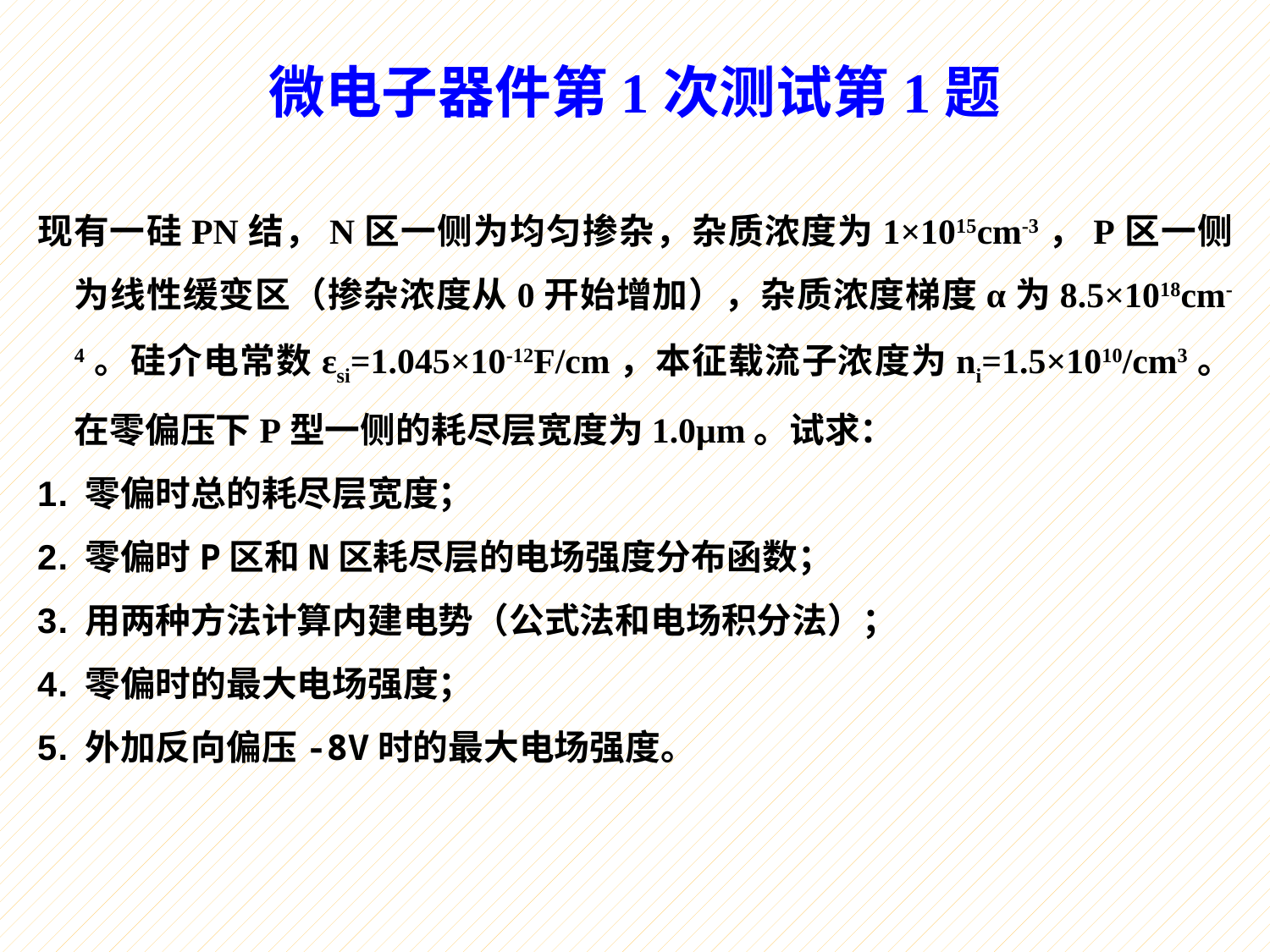

微电子器件第1次测试第1题

现有一硅PN结，N区一侧为均匀掺杂，杂质浓度为1×1015cm-3，P区一侧为线性缓变区（掺杂浓度从0开始增加），杂质浓度梯度α为8.5×1018cm-4。硅介电常数εsi=1.045×10-12F/cm，本征载流子浓度为ni=1.5×1010/cm3。在零偏压下P型一侧的耗尽层宽度为1.0μm。试求：
零偏时总的耗尽层宽度；
零偏时P区和N区耗尽层的电场强度分布函数；
用两种方法计算内建电势（公式法和电场积分法）；
零偏时的最大电场强度；
外加反向偏压-8V时的最大电场强度。